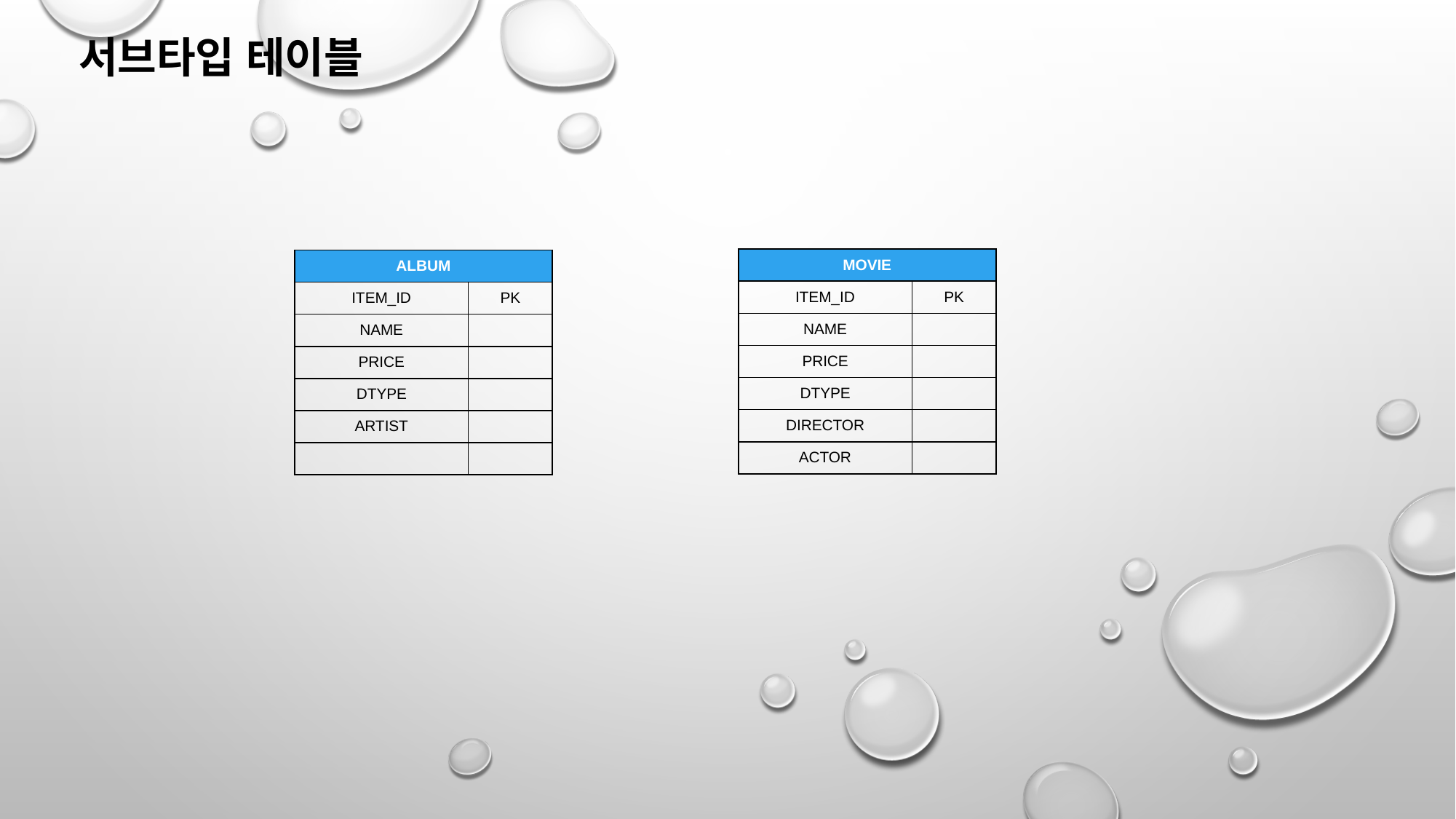

서브타입 테이블
| MOVIE |  |
| --- | --- |
| ITEM\_ID | PK |
| NAME |  |
| PRICE |  |
| DTYPE |  |
| DIRECTOR |  |
| ACTOR |  |
| ALBUM |  |
| --- | --- |
| ITEM\_ID | PK |
| NAME |  |
| PRICE |  |
| DTYPE |  |
| ARTIST |  |
|  |  |